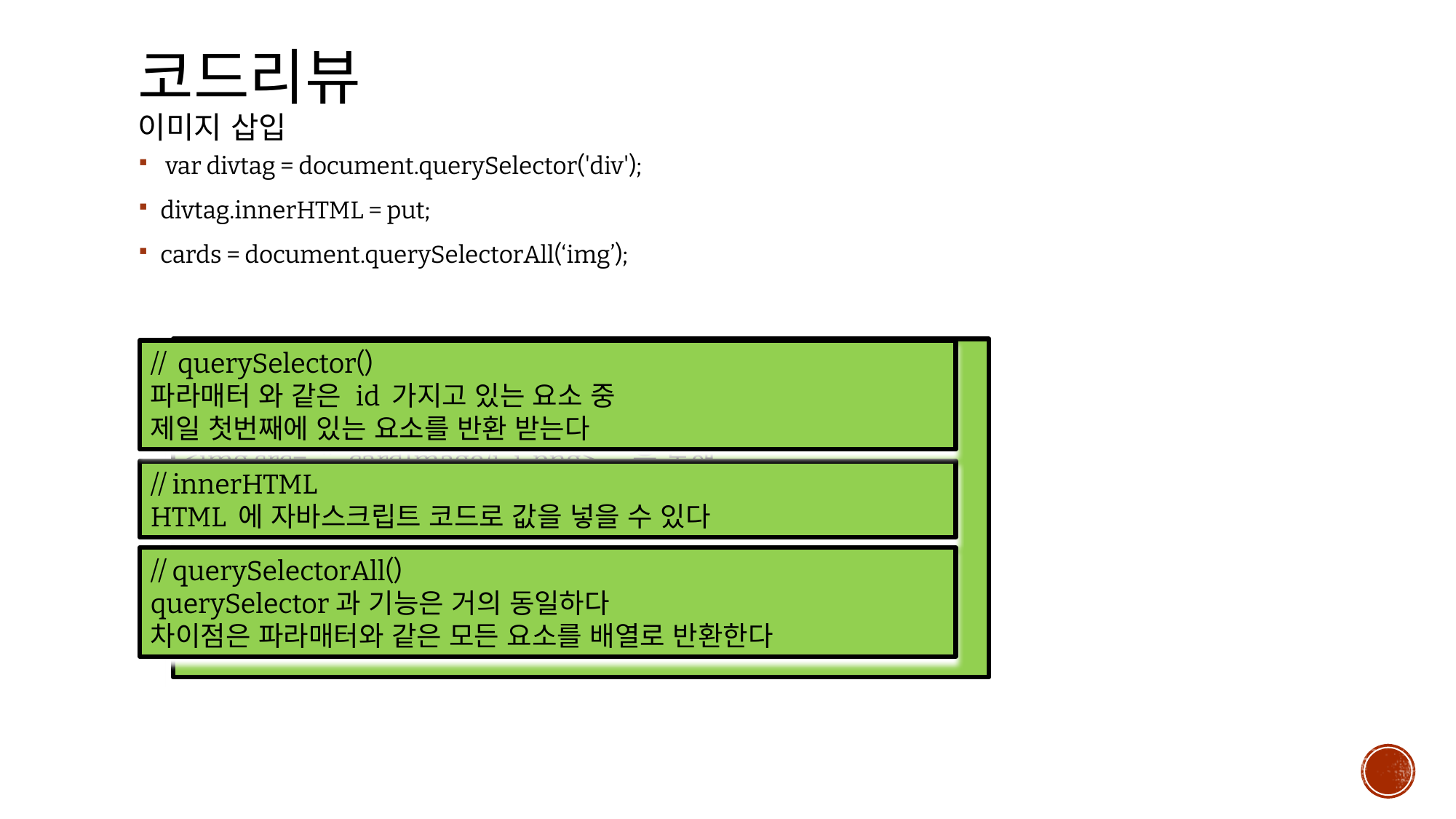

# 코드리뷰 이미지 삽입
 var divtag = document.querySelector('div');
divtag.innerHTML = put;
cards = document.querySelectorAll(‘img’);
//  querySelector로 첫번째에 있는 div id를 받아 온뒤
divtag 필드에 저장하고 해당 필드를 통해 div 태그에 접근한다
이전 for문을 통해 put에 나열된 문장들
<img src=＂cardImage/i_j .png> … 을 통해
해당 div에 카드 이미지들을 삽입할 수 있다
또한 각각의 카드 이미지에 접근하기위해
Cards 필드에 querySelectorAll를 이용
img가 들어가는 요소의 id들
즉 모든 카드이미지 주소를 배열형태로 불러온 뒤 저장한다

//  querySelector()
파라매터 와 같은 id 가지고 있는 요소 중
제일 첫번째에 있는 요소를 반환 받는다
// innerHTML
HTML 에 자바스크립트 코드로 값을 넣을 수 있다
// querySelectorAll()
querySelector과 기능은 거의 동일하다
차이점은 파라매터와 같은 모든 요소를 배열로 반환한다